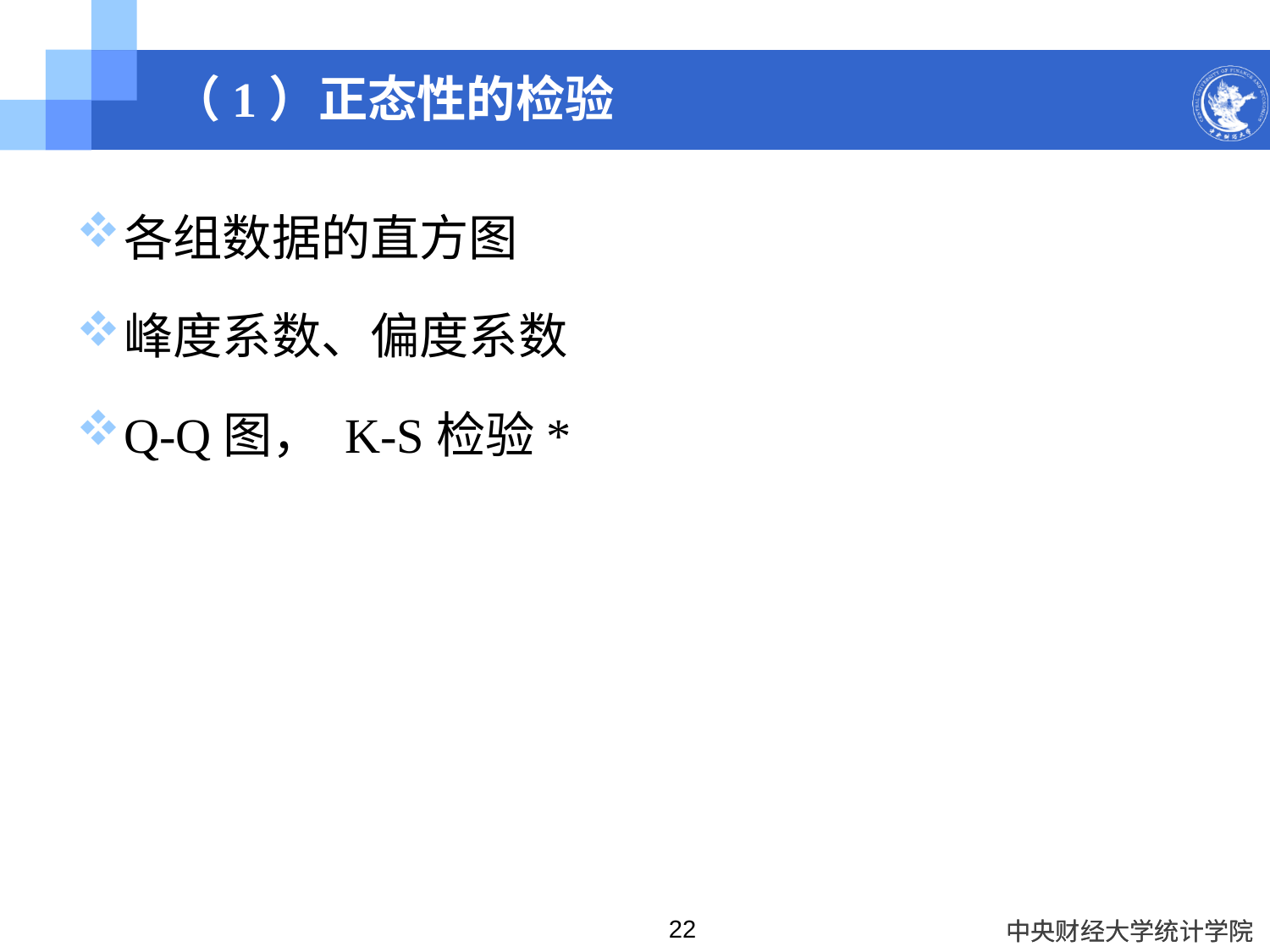

# （1）正态性的检验
各组数据的直方图
峰度系数、偏度系数
Q-Q图， K-S检验*
22